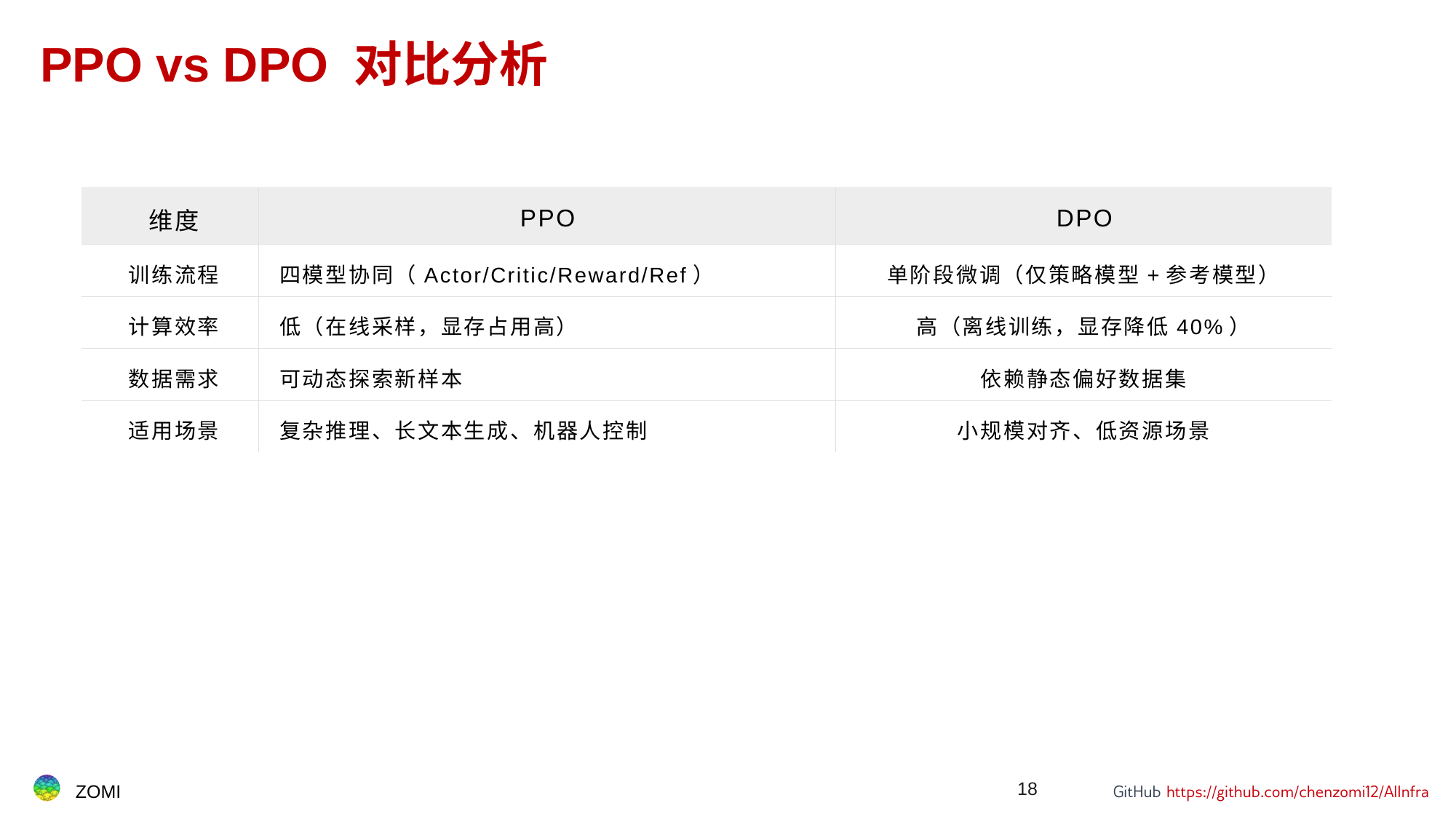

PPO vs DPO 对比分析
| ​​维度​​ | ​​PPO​​ | ​​DPO​​ |
| --- | --- | --- |
| ​​训练流程​​ | 四模型协同（Actor/Critic/Reward/Ref） | 单阶段微调（仅策略模型+参考模型） |
| ​​计算效率​​ | 低（在线采样，显存占用高） | 高（离线训练，显存降低40%） |
| ​​数据需求​​ | 可动态探索新样本 | 依赖静态偏好数据集 |
| ​​适用场景​​ | 复杂推理、长文本生成、机器人控制 | 小规模对齐、低资源场景 |